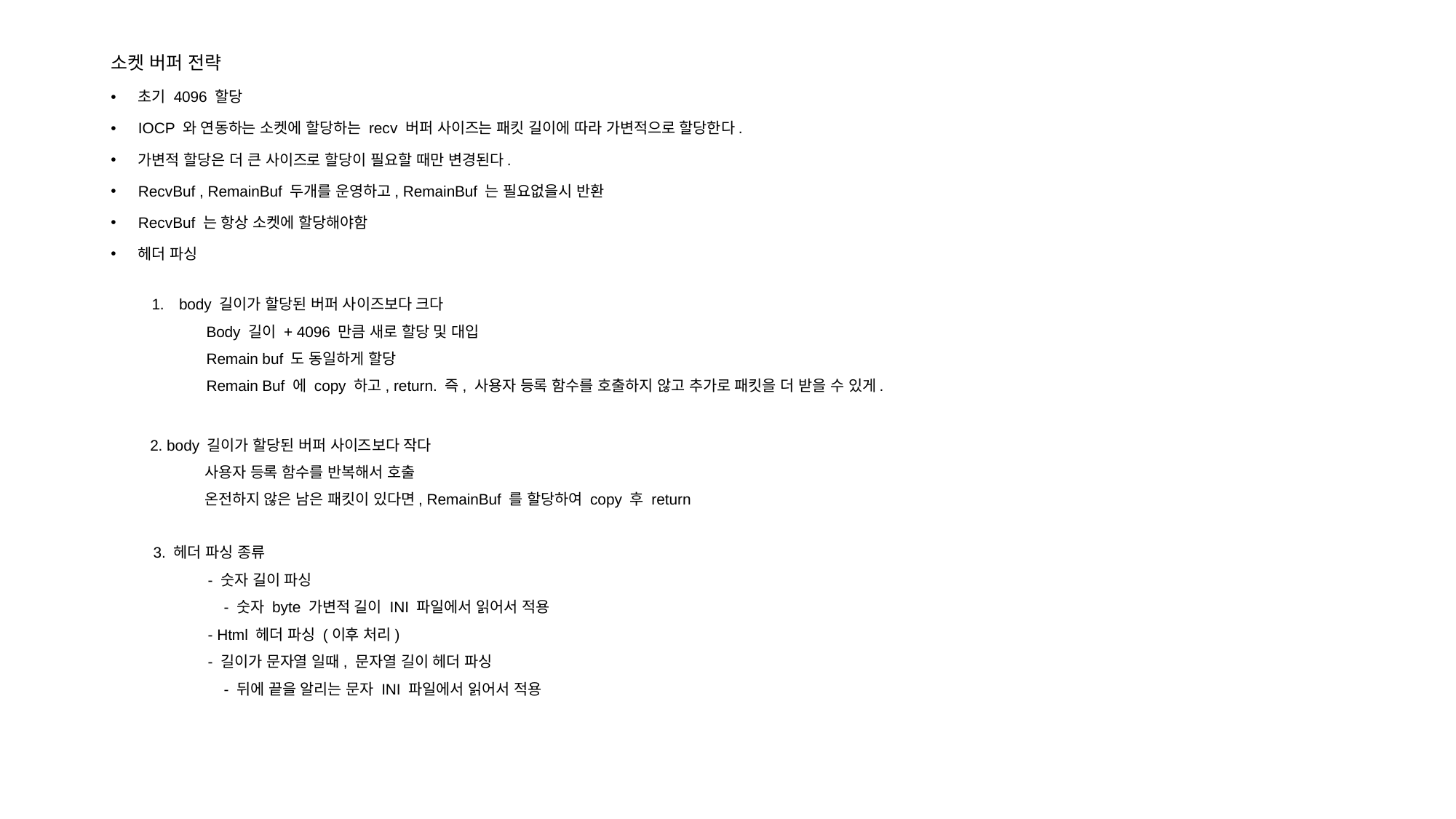

# 소켓 버퍼 전략
초기 4096 할당
IOCP 와 연동하는 소켓에 할당하는 recv 버퍼 사이즈는 패킷 길이에 따라 가변적으로 할당한다.
가변적 할당은 더 큰 사이즈로 할당이 필요할 때만 변경된다.
RecvBuf , RemainBuf 두개를 운영하고, RemainBuf 는 필요없을시 반환
RecvBuf 는 항상 소켓에 할당해야함
헤더 파싱
body 길이가 할당된 버퍼 사이즈보다 크다
Body 길이 + 4096 만큼 새로 할당 및 대입
Remain buf 도 동일하게 할당
Remain Buf 에 copy 하고, return. 즉, 사용자 등록 함수를 호출하지 않고 추가로 패킷을 더 받을 수 있게.
2. body 길이가 할당된 버퍼 사이즈보다 작다
사용자 등록 함수를 반복해서 호출
온전하지 않은 남은 패킷이 있다면, RemainBuf 를 할당하여 copy 후 return

3. 헤더 파싱 종류
- 숫자 길이 파싱
   - 숫자 byte 가변적 길이 INI 파일에서 읽어서 적용
- Html 헤더 파싱 (이후 처리)
- 길이가 문자열 일때, 문자열 길이 헤더 파싱
   - 뒤에 끝을 알리는 문자 INI 파일에서 읽어서 적용